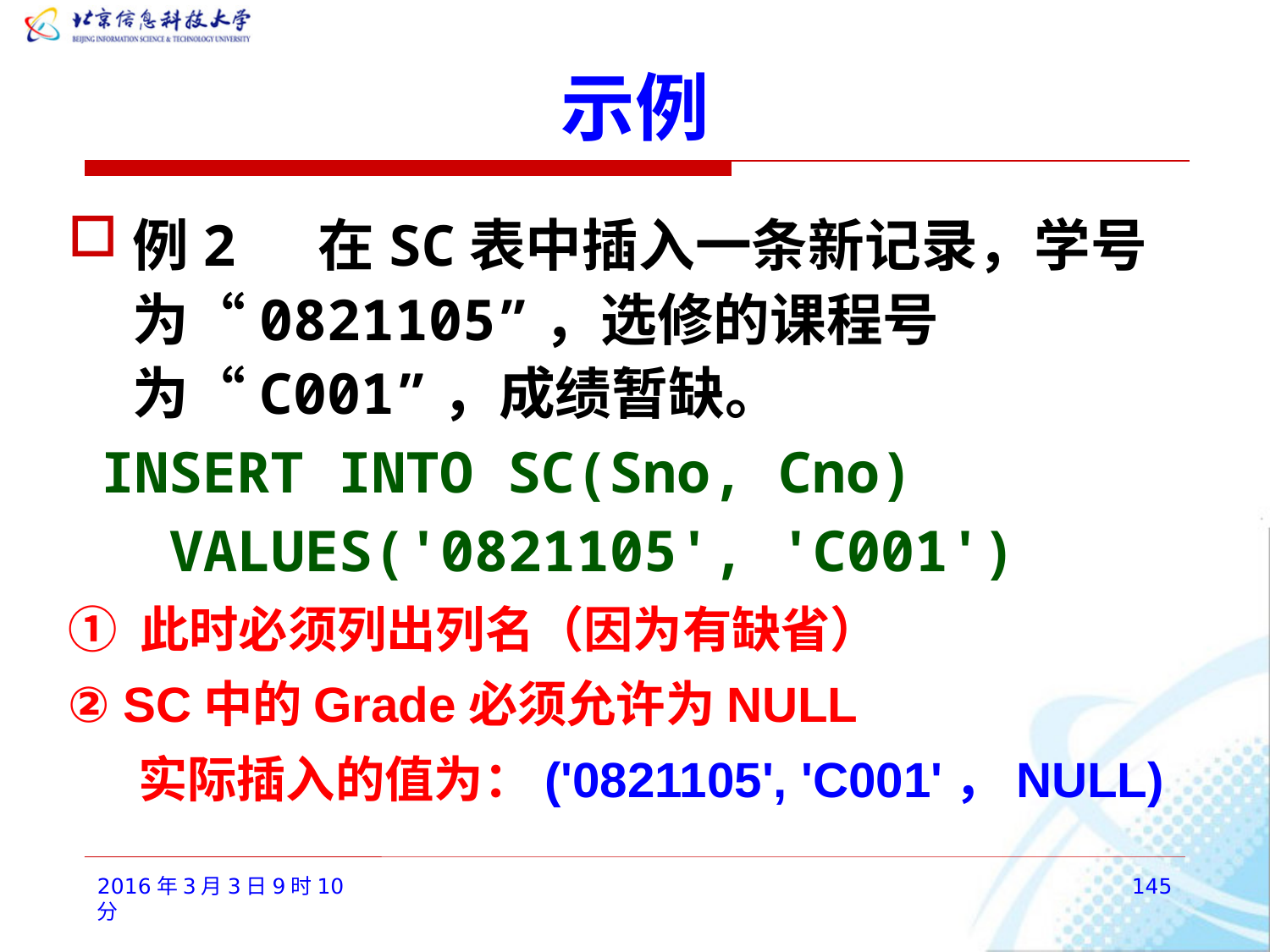

# 示例
例2  在SC表中插入一条新记录，学号为“0821105”，选修的课程号为“C001”，成绩暂缺。
 INSERT INTO SC(Sno, Cno)
   VALUES('0821105', 'C001')
① 此时必须列出列名（因为有缺省）
② SC中的Grade必须允许为NULL
	 实际插入的值为：('0821105', 'C001'，NULL)

2016年3月3日9时10分
145